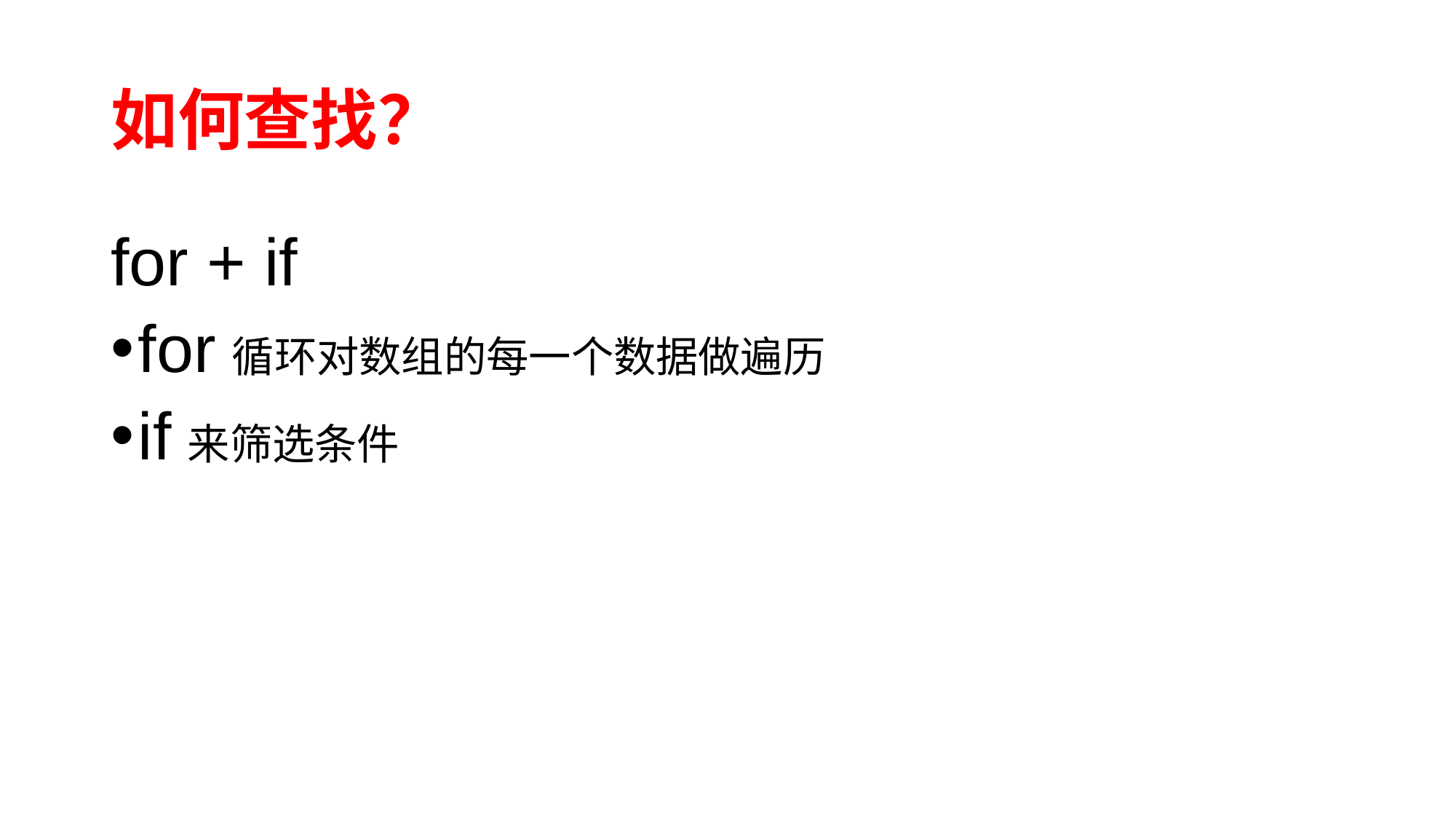

# 如何查找？
for + if
for循环对数组的每一个数据做遍历
if来筛选条件